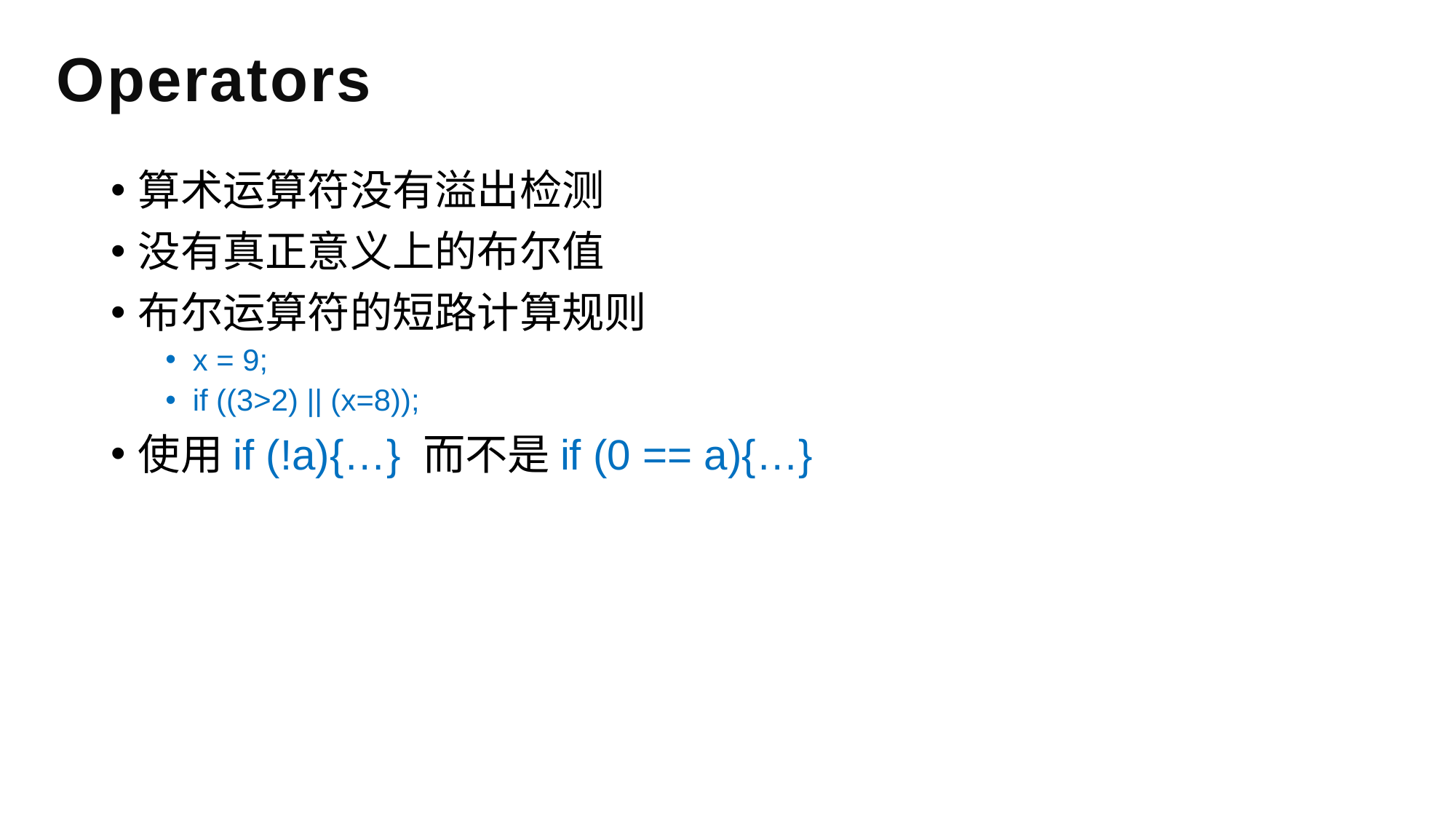

# Operators
算术运算符没有溢出检测
没有真正意义上的布尔值
布尔运算符的短路计算规则
x = 9;
if ((3>2) || (x=8));
使用if (!a){…} 而不是if (0 == a){…}